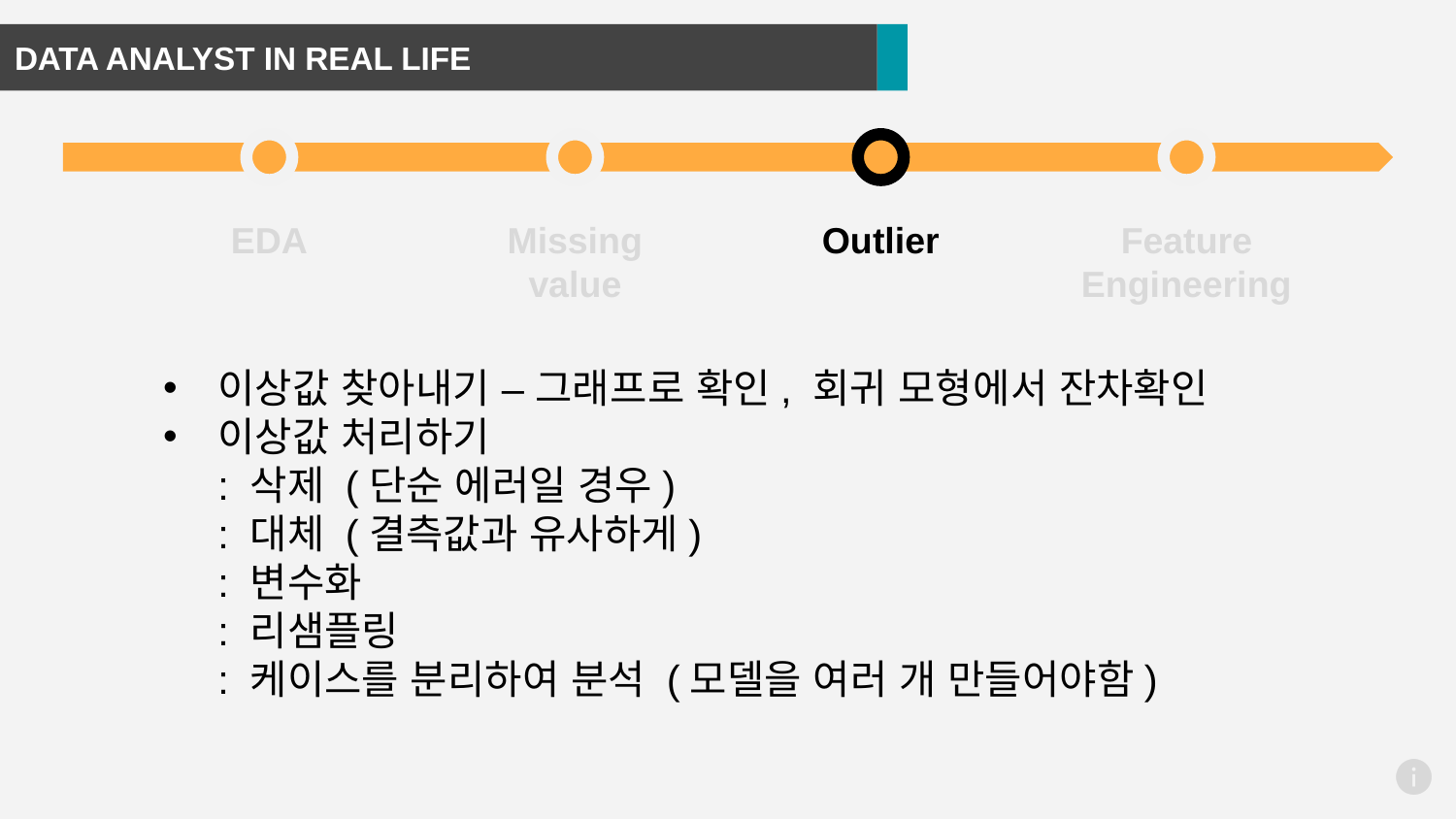

DATA ANALYST IN REAL LIFE

EDA
Missing value
Outlier
Feature Engineering
이상값 찾아내기 – 그래프로 확인, 회귀 모형에서 잔차확인
이상값 처리하기
: 삭제 (단순 에러일 경우)
: 대체 (결측값과 유사하게)
: 변수화
: 리샘플링
: 케이스를 분리하여 분석 (모델을 여러 개 만들어야함)